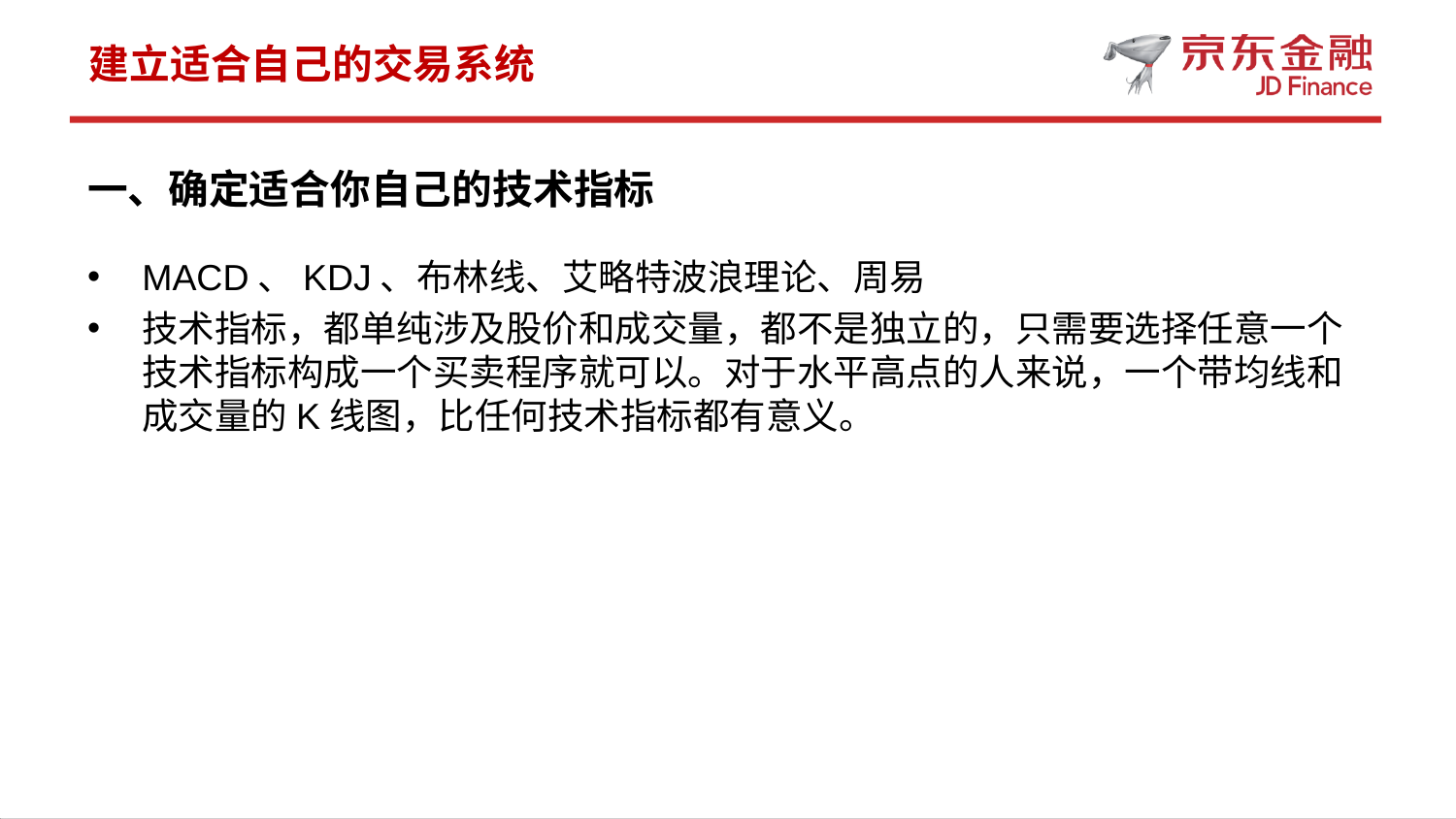

建立适合自己的交易系统
# 一、确定适合你自己的技术指标
MACD、KDJ、布林线、艾略特波浪理论、周易
技术指标，都单纯涉及股价和成交量，都不是独立的，只需要选择任意一个技术指标构成一个买卖程序就可以。对于水平高点的人来说，一个带均线和成交量的K线图，比任何技术指标都有意义。